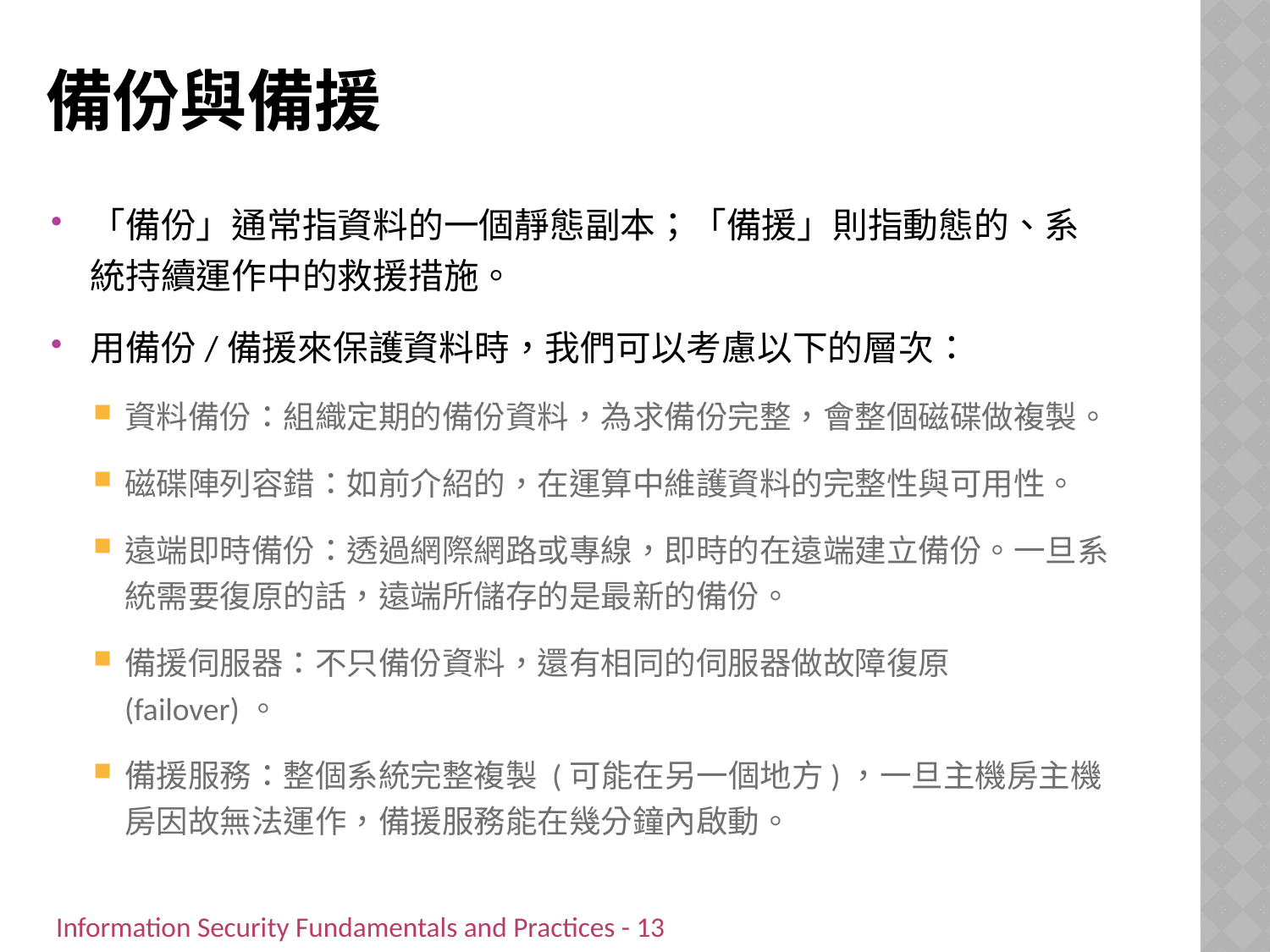

# 備份與備援
「備份」通常指資料的一個靜態副本；「備援」則指動態的、系統持續運作中的救援措施。
用備份/備援來保護資料時，我們可以考慮以下的層次：
資料備份：組織定期的備份資料，為求備份完整，會整個磁碟做複製。
磁碟陣列容錯：如前介紹的，在運算中維護資料的完整性與可用性。
遠端即時備份：透過網際網路或專線，即時的在遠端建立備份。一旦系統需要復原的話，遠端所儲存的是最新的備份。
備援伺服器：不只備份資料，還有相同的伺服器做故障復原 (failover)。
備援服務：整個系統完整複製 (可能在另一個地方)，一旦主機房主機房因故無法運作，備援服務能在幾分鐘內啟動。